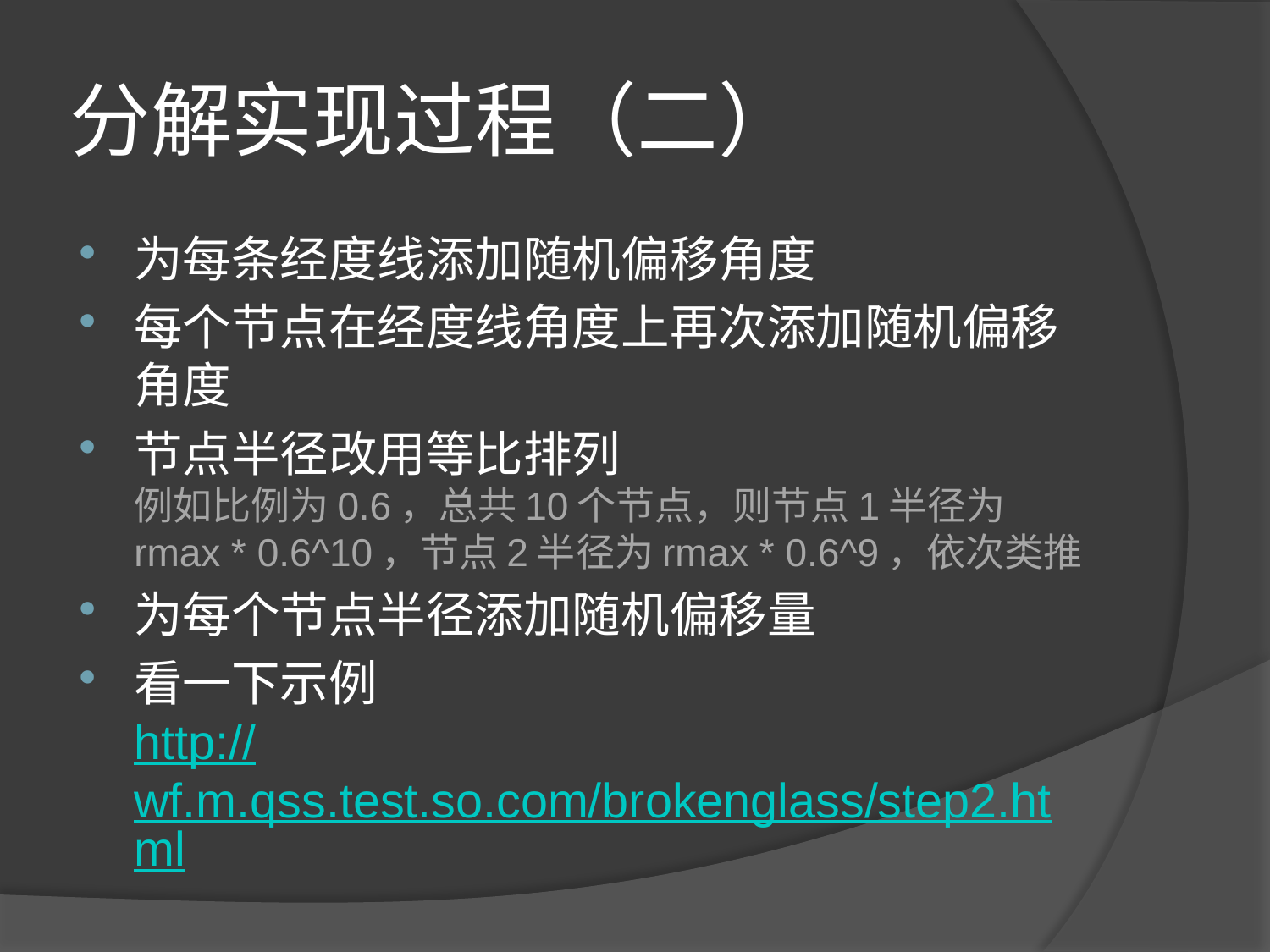

# 分解实现过程（二）
为每条经度线添加随机偏移角度
每个节点在经度线角度上再次添加随机偏移角度
节点半径改用等比排列
例如比例为0.6，总共10个节点，则节点1半径为rmax * 0.6^10，节点2半径为rmax * 0.6^9，依次类推
为每个节点半径添加随机偏移量
看一下示例
http://wf.m.qss.test.so.com/brokenglass/step2.html